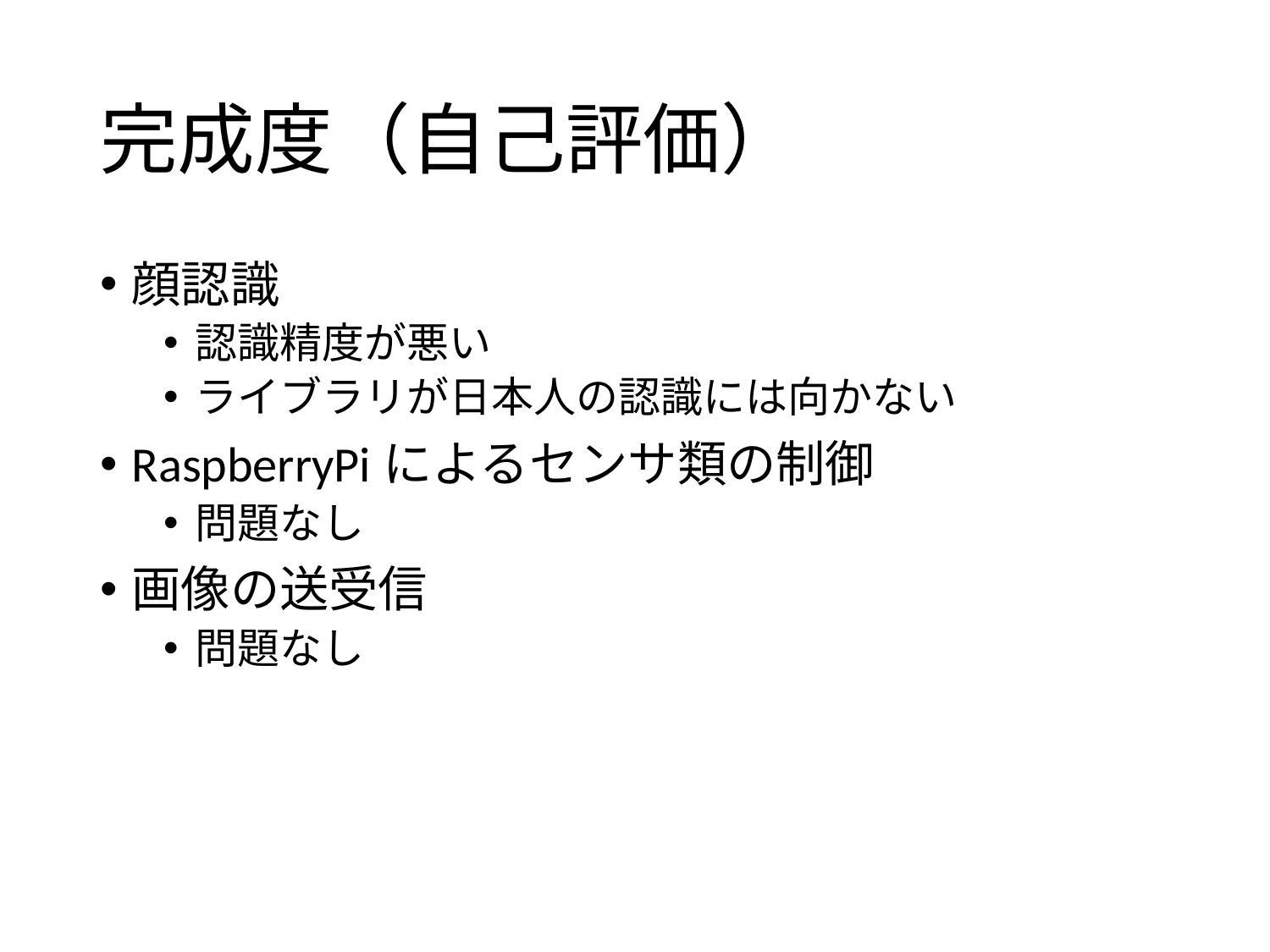

# 完成度（自己評価）
顔認識
認識精度が悪い
ライブラリが日本人の認識には向かない
RaspberryPiによるセンサ類の制御
問題なし
画像の送受信
問題なし